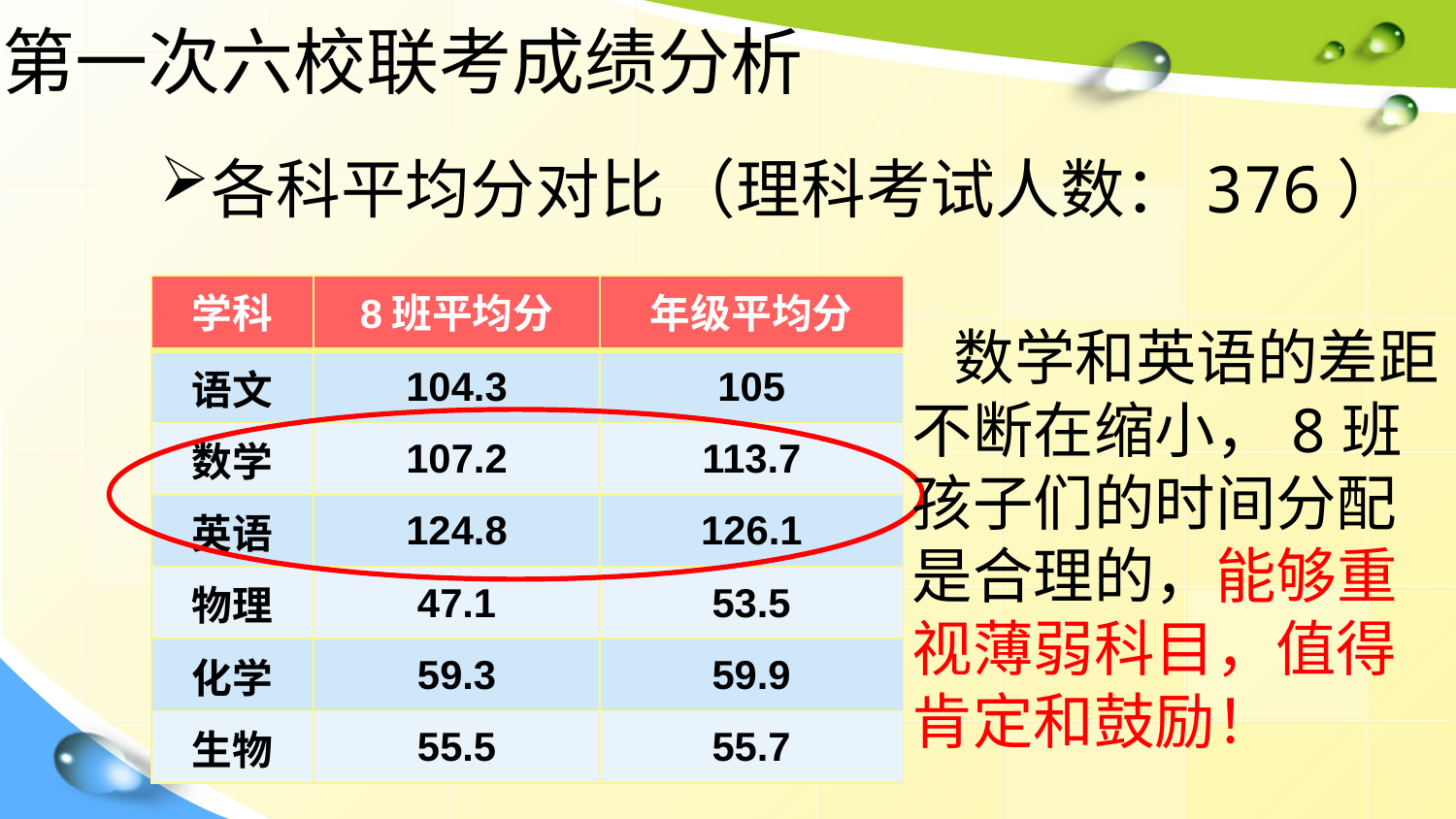

第一次六校联考成绩分析
各科平均分对比
（理科考试人数：376）
| 学科 | 8班平均分 | 年级平均分 |
| --- | --- | --- |
| 语文 | 104.3 | 105 |
| 数学 | 107.2 | 113.7 |
| 英语 | 124.8 | 126.1 |
| 物理 | 47.1 | 53.5 |
| 化学 | 59.3 | 59.9 |
| 生物 | 55.5 | 55.7 |
  数学和英语的差距不断在缩小，8班孩子们的时间分配是合理的，能够重视薄弱科目，值得肯定和鼓励！